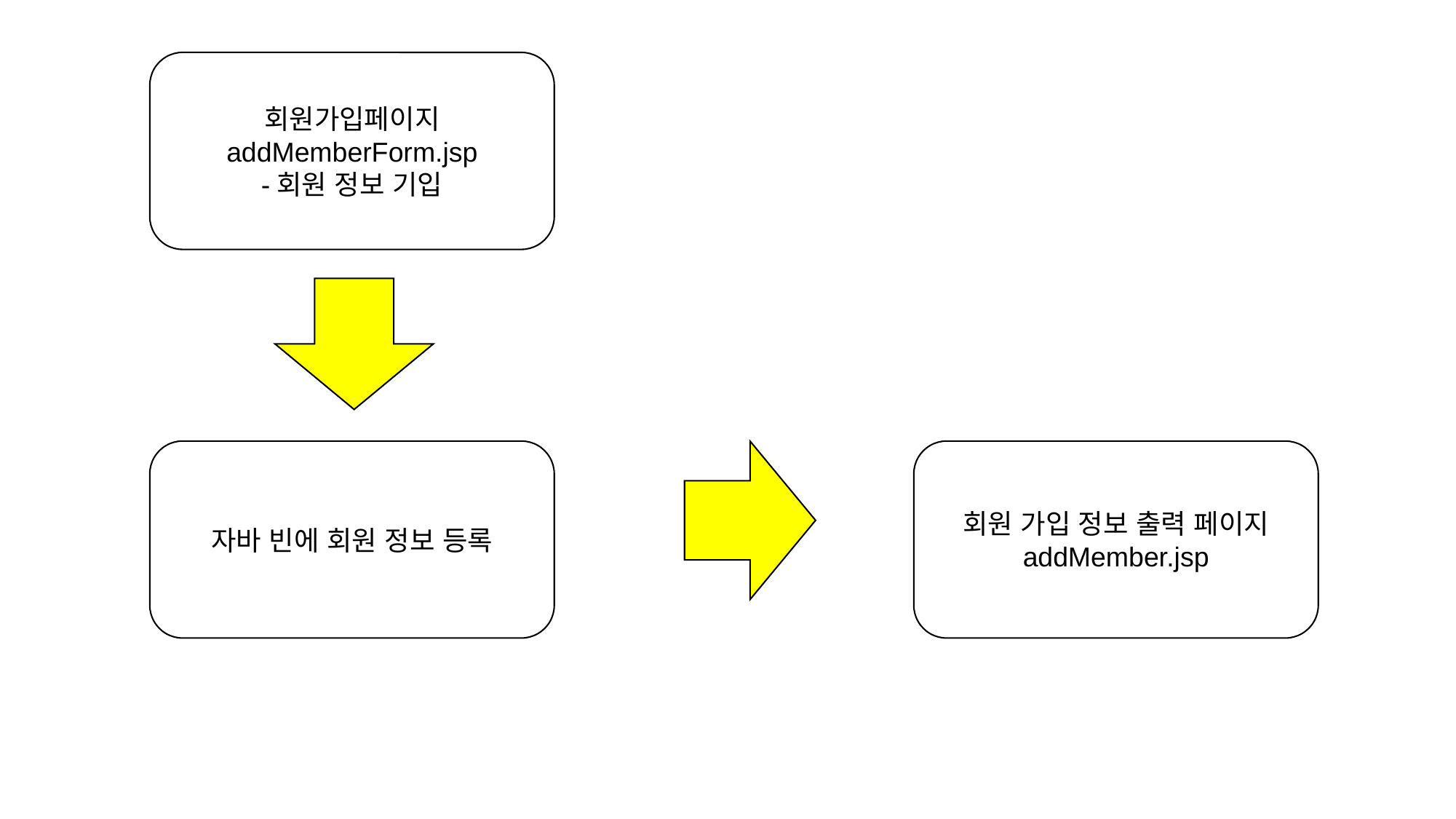

회원가입페이지
addMemberForm.jsp
-회원 정보 기입

회원 가입 정보 출력 페이지
addMember.jsp
자바 빈에 회원 정보 등록